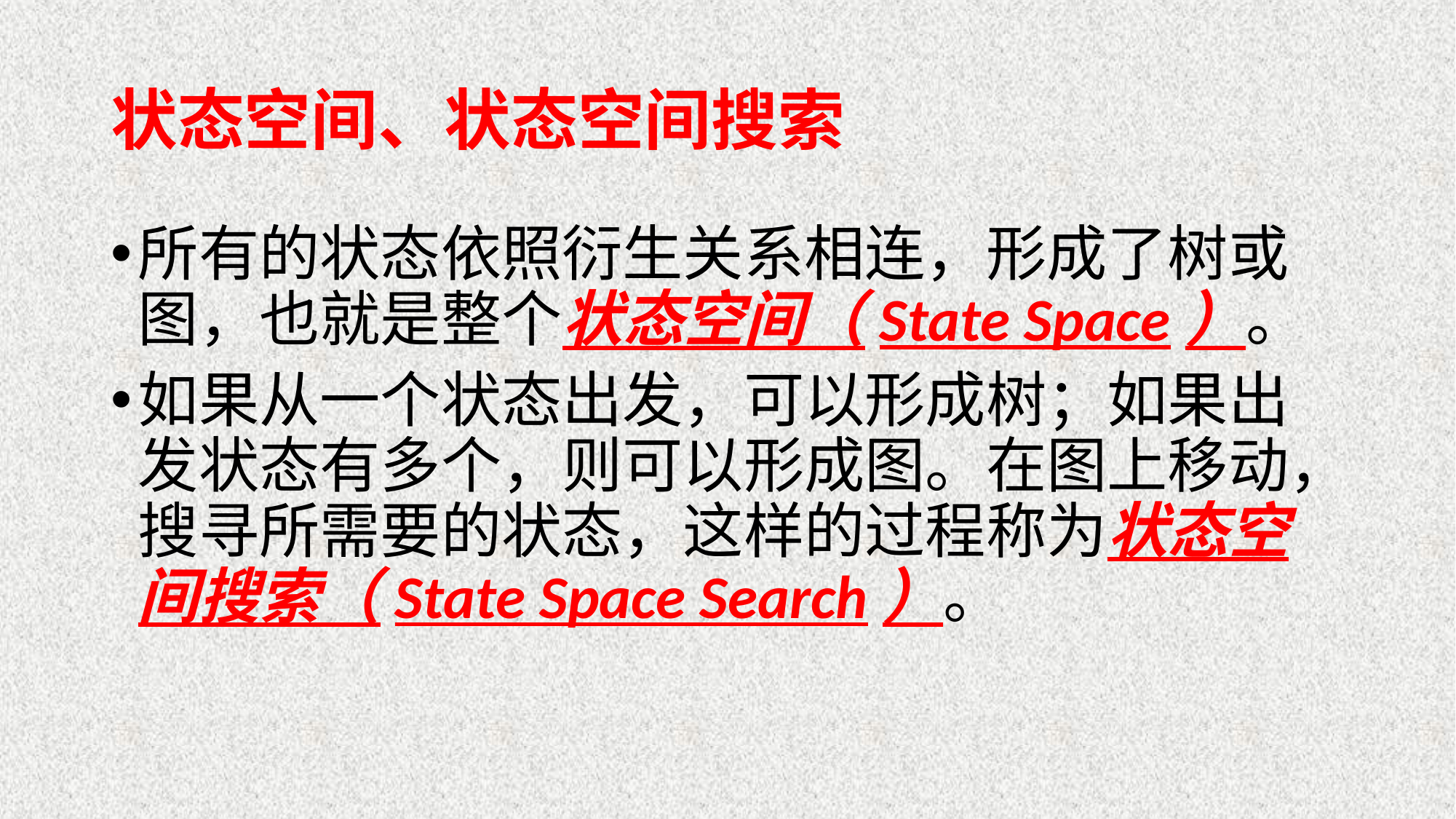

# 状态空间、状态空间搜索
所有的状态依照衍生关系相连，形成了树或图，也就是整个状态空间（State Space）。
如果从一个状态出发，可以形成树；如果出发状态有多个，则可以形成图。在图上移动，搜寻所需要的状态，这样的过程称为状态空间搜索（State Space Search）。